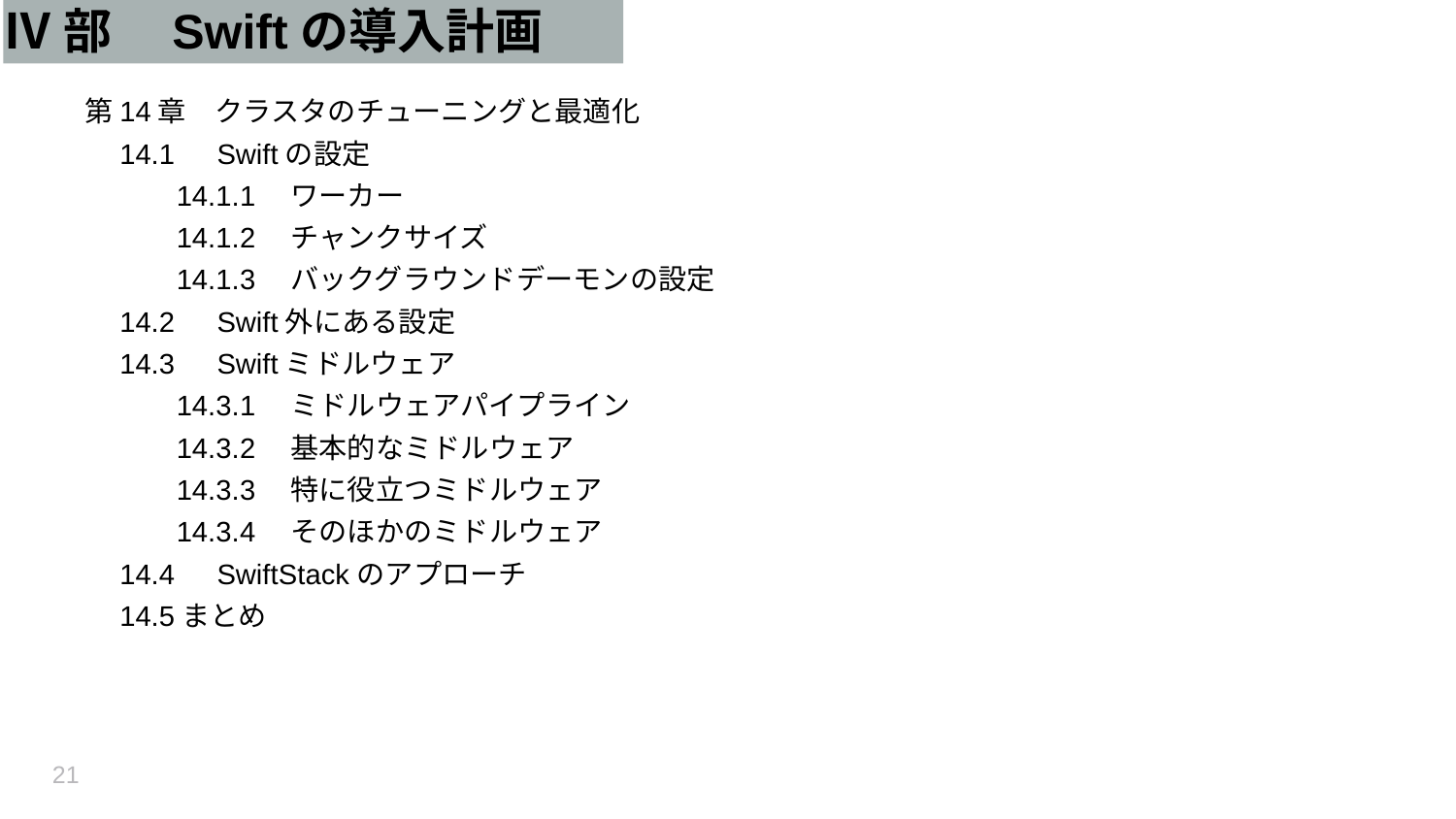

# Ⅳ部　Swiftの導入計画

　第14章　クラスタのチューニングと最適化
　　14.1　Swiftの設定
　　　　14.1.1　ワーカー
　　　　14.1.2　チャンクサイズ
　　　　14.1.3　バックグラウンドデーモンの設定
　　14.2　Swift外にある設定
　　14.3　Swiftミドルウェア
　　　　14.3.1　ミドルウェアパイプライン
　　　　14.3.2　基本的なミドルウェア
　　　　14.3.3　特に役立つミドルウェア
　　　　14.3.4　そのほかのミドルウェア
　　14.4　SwiftStackのアプローチ
　　14.5まとめ